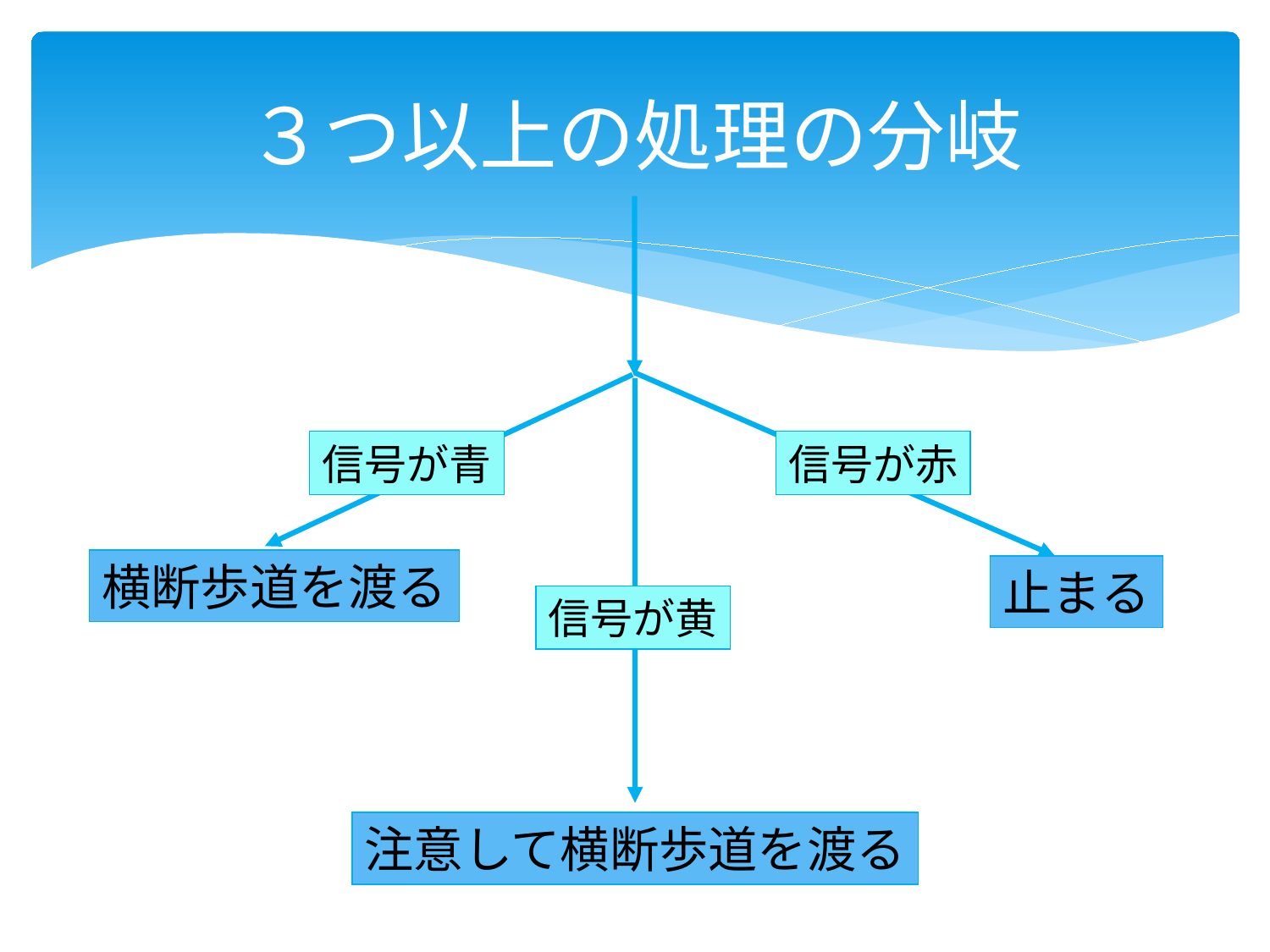

# ３つ以上の処理の分岐

信号が青
信号が赤
横断歩道を渡る
止まる
信号が黄
注意して横断歩道を渡る